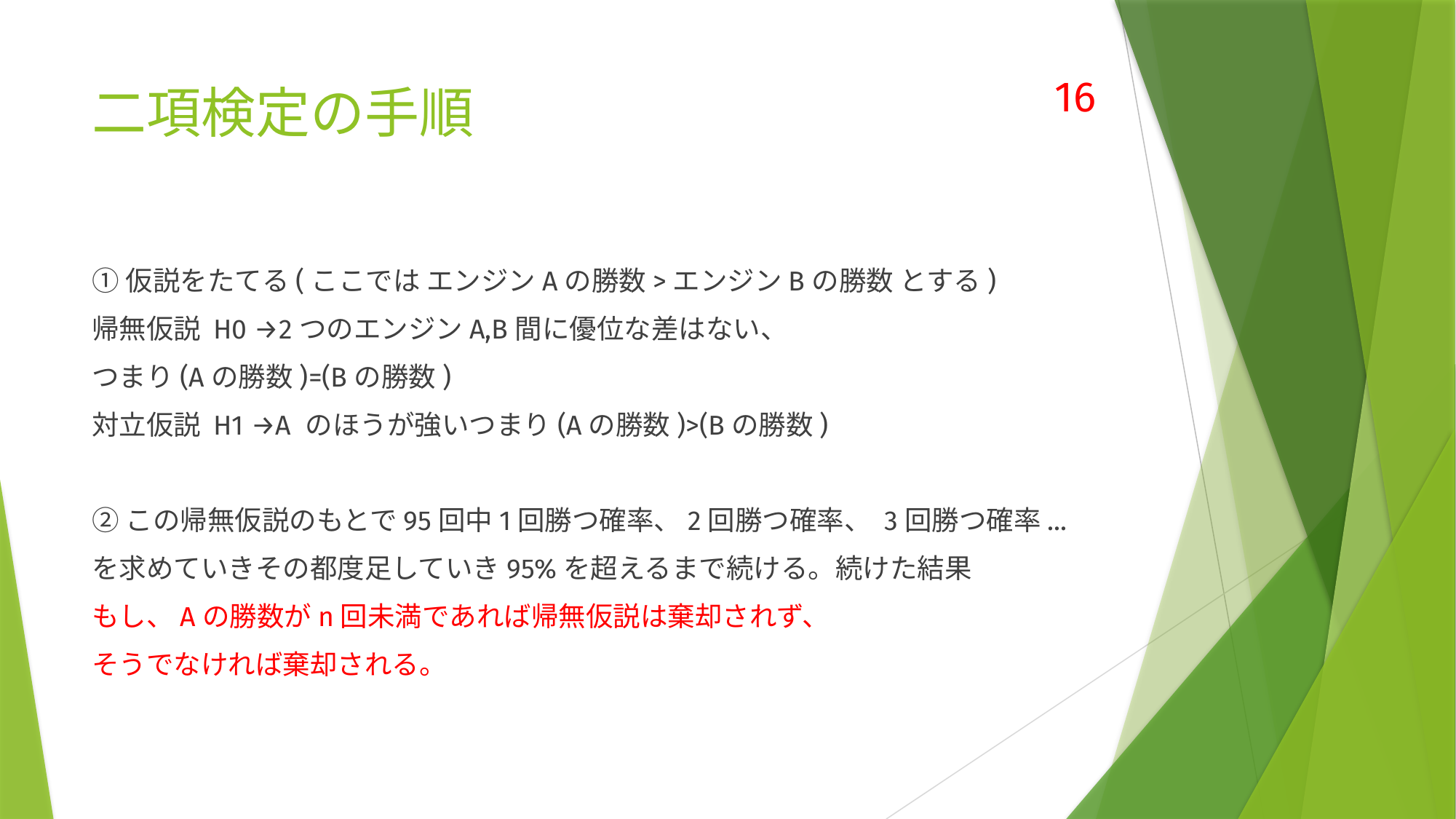

# 二項検定の手順
16
①仮説をたてる(ここでは エンジンAの勝数>エンジンBの勝数 とする)
帰無仮説 H0 →2つのエンジンA,B間に優位な差はない、
つまり(Aの勝数)=(Bの勝数)
対立仮説 H1 →A のほうが強いつまり(Aの勝数)>(Bの勝数)

②この帰無仮説のもとで95回中1回勝つ確率、2回勝つ確率、 3回勝つ確率...
を求めていきその都度足していき95%を超えるまで続ける。続けた結果
もし、Aの勝数がn回未満であれば帰無仮説は棄却されず、
そうでなければ棄却される。